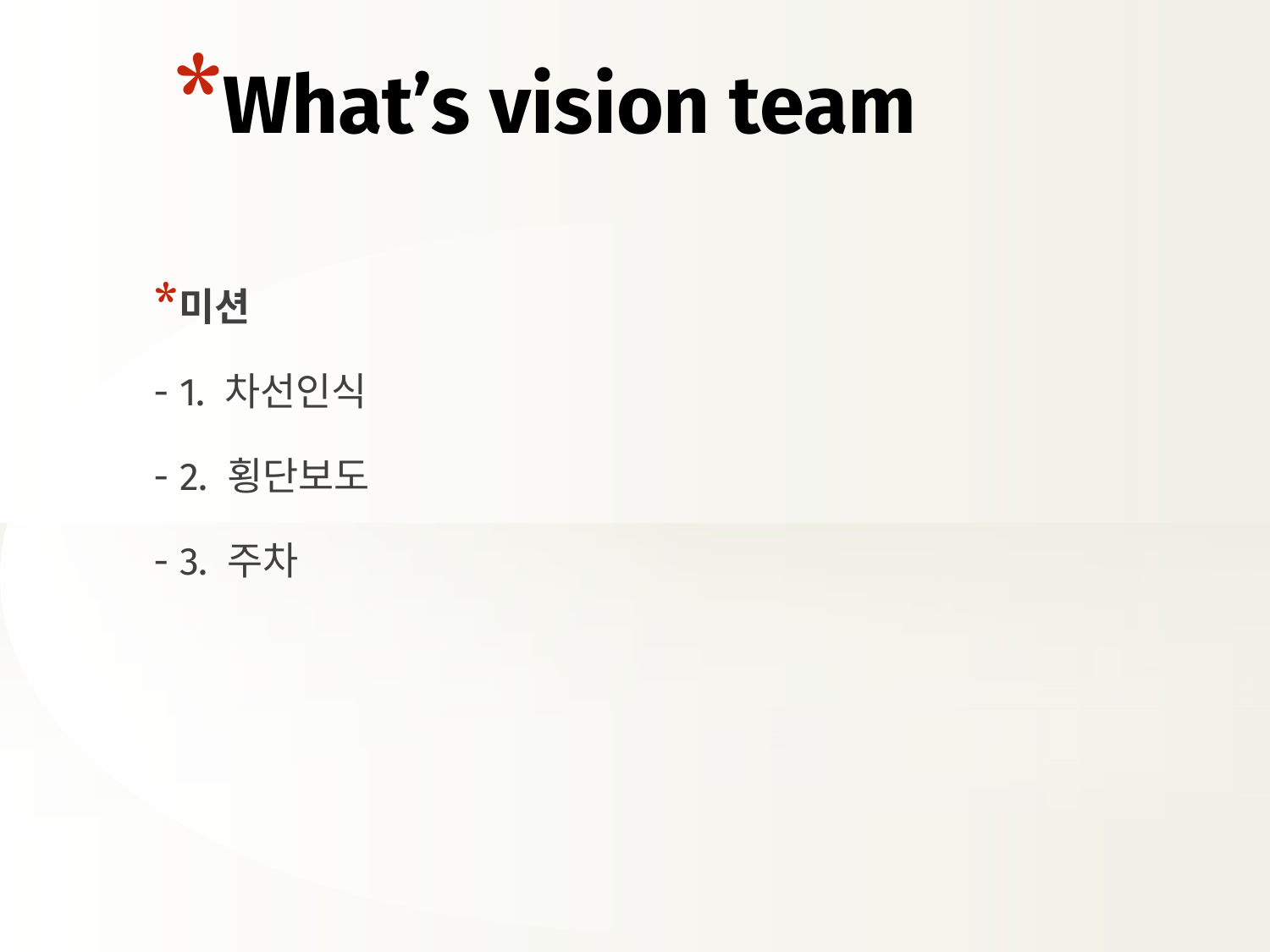

What’s vision team
미션

- 1. 차선인식

- 2. 횡단보도

- 3. 주차